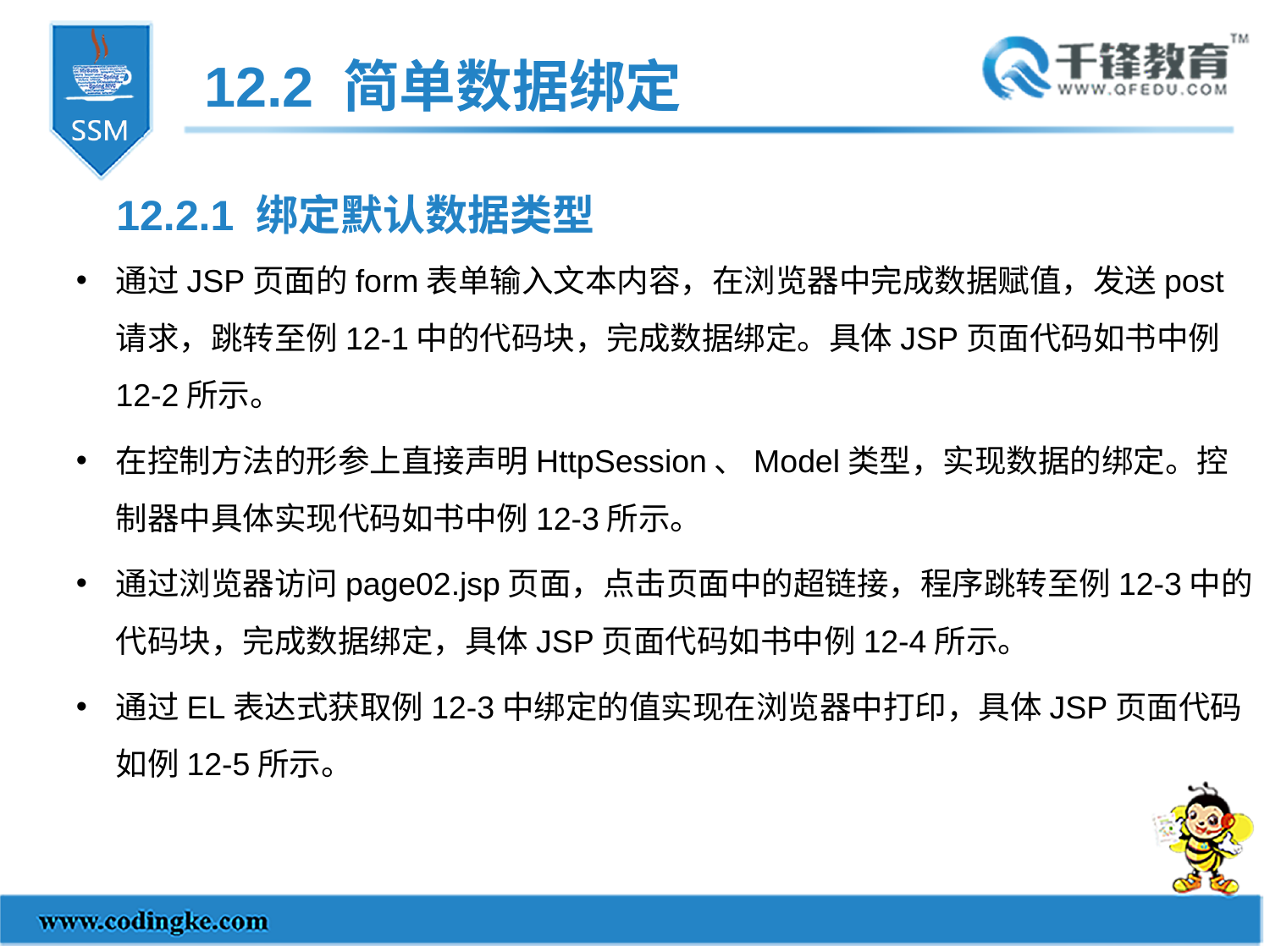

12.2 简单数据绑定
12.2.1 绑定默认数据类型
通过JSP页面的form表单输入文本内容，在浏览器中完成数据赋值，发送post请求，跳转至例12-1中的代码块，完成数据绑定。具体JSP页面代码如书中例12-2所示。
在控制方法的形参上直接声明HttpSession、Model类型，实现数据的绑定。控制器中具体实现代码如书中例12-3所示。
通过浏览器访问page02.jsp页面，点击页面中的超链接，程序跳转至例12-3中的代码块，完成数据绑定，具体JSP页面代码如书中例12-4所示。
通过EL表达式获取例12-3中绑定的值实现在浏览器中打印，具体JSP页面代码如例12-5所示。